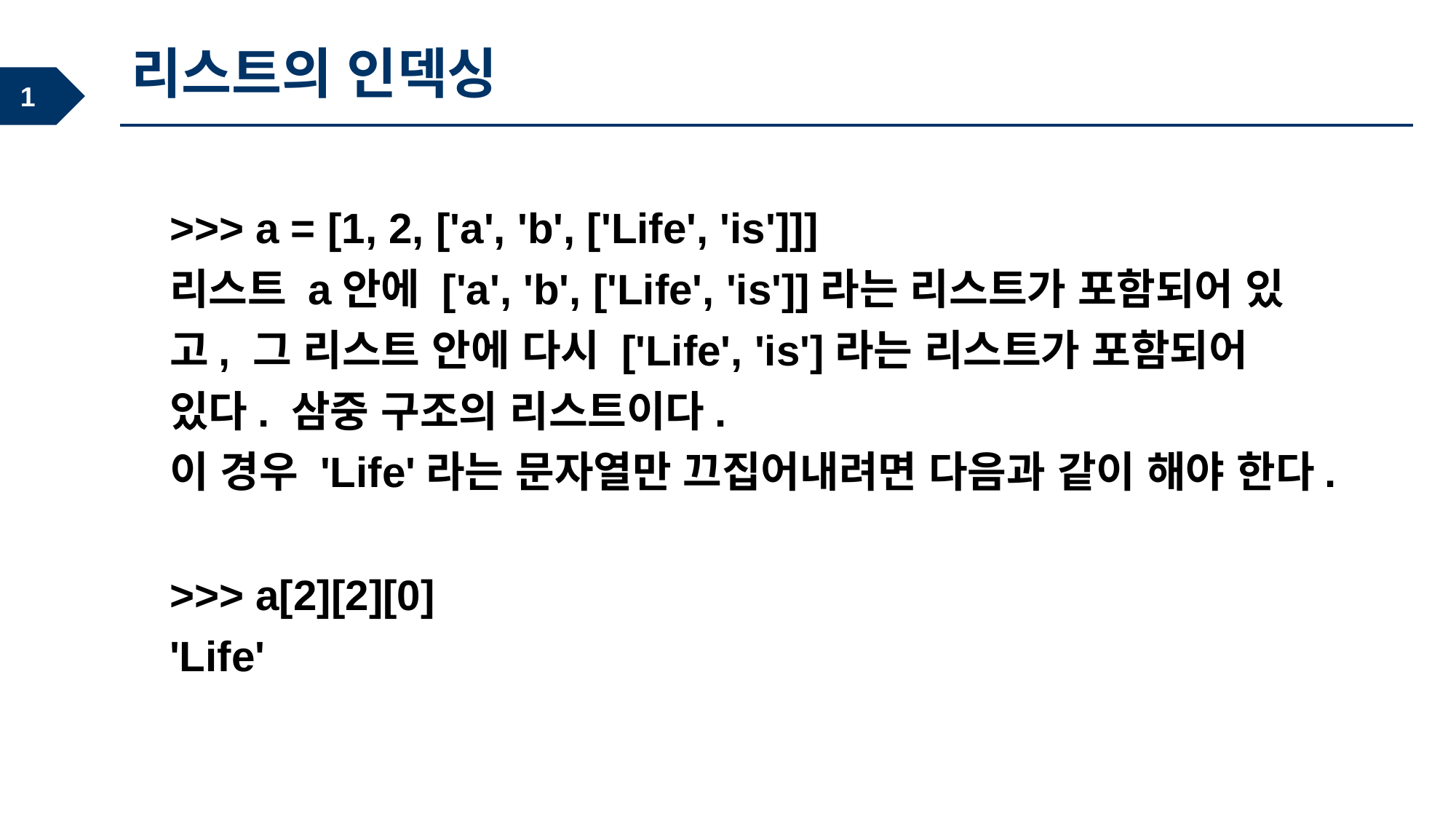

리스트의 인덱싱
>>> a = [1, 2, ['a', 'b', ['Life', 'is']]]
리스트 a안에 ['a', 'b', ['Life', 'is']]라는 리스트가 포함되어 있고, 그 리스트 안에 다시 ['Life', 'is']라는 리스트가 포함되어 있다. 삼중 구조의 리스트이다.
이 경우 'Life'라는 문자열만 끄집어내려면 다음과 같이 해야 한다.

>>> a[2][2][0]
'Life'